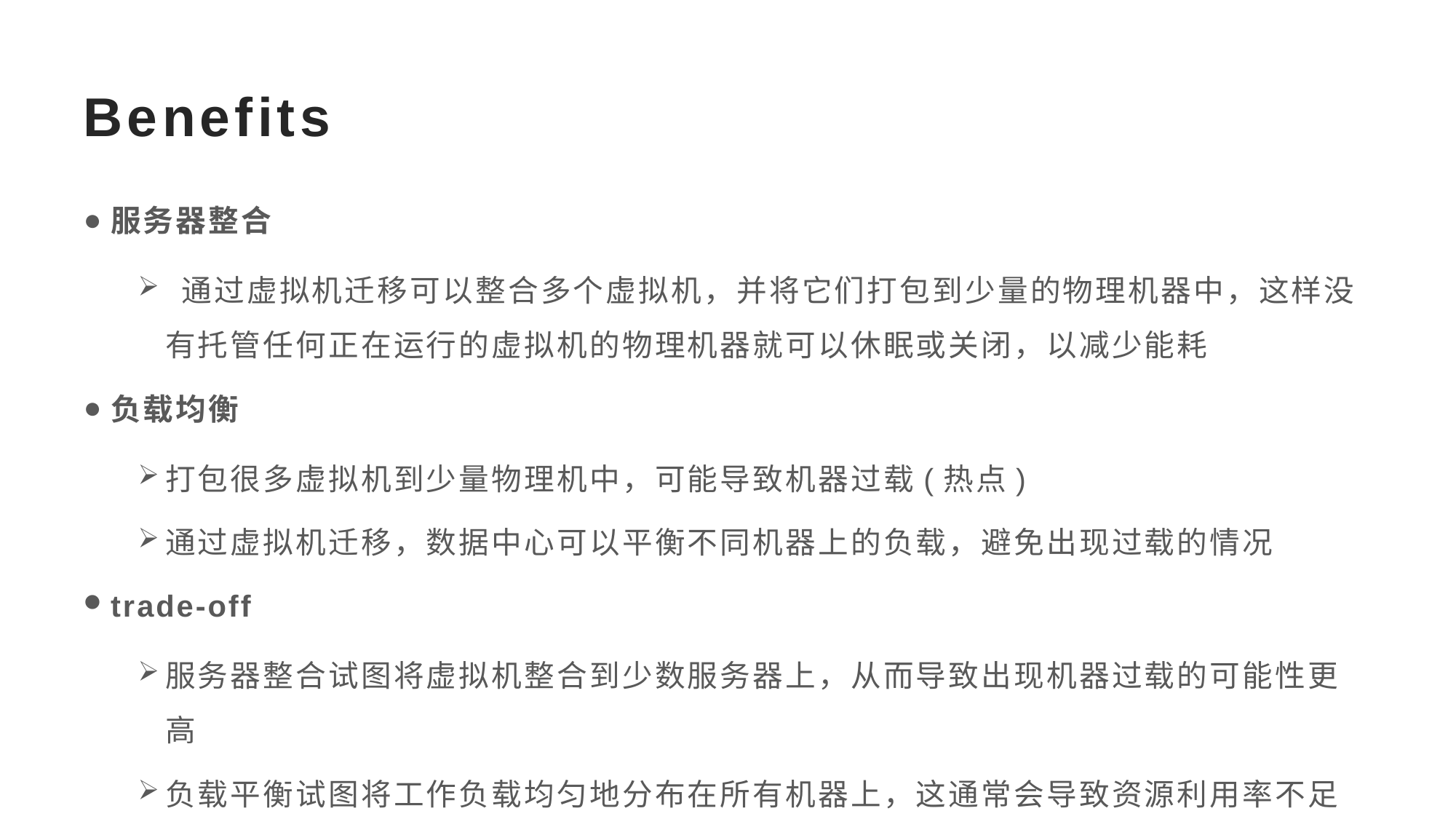

# Benefits
服务器整合
 通过虚拟机迁移可以整合多个虚拟机，并将它们打包到少量的物理机器中，这样没有托管任何正在运行的虚拟机的物理机器就可以休眠或关闭，以减少能耗
负载均衡
打包很多虚拟机到少量物理机中，可能导致机器过载(热点)
通过虚拟机迁移，数据中心可以平衡不同机器上的负载，避免出现过载的情况
trade-off
服务器整合试图将虚拟机整合到少数服务器上，从而导致出现机器过载的可能性更高
负载平衡试图将工作负载均匀地分布在所有机器上，这通常会导致资源利用率不足